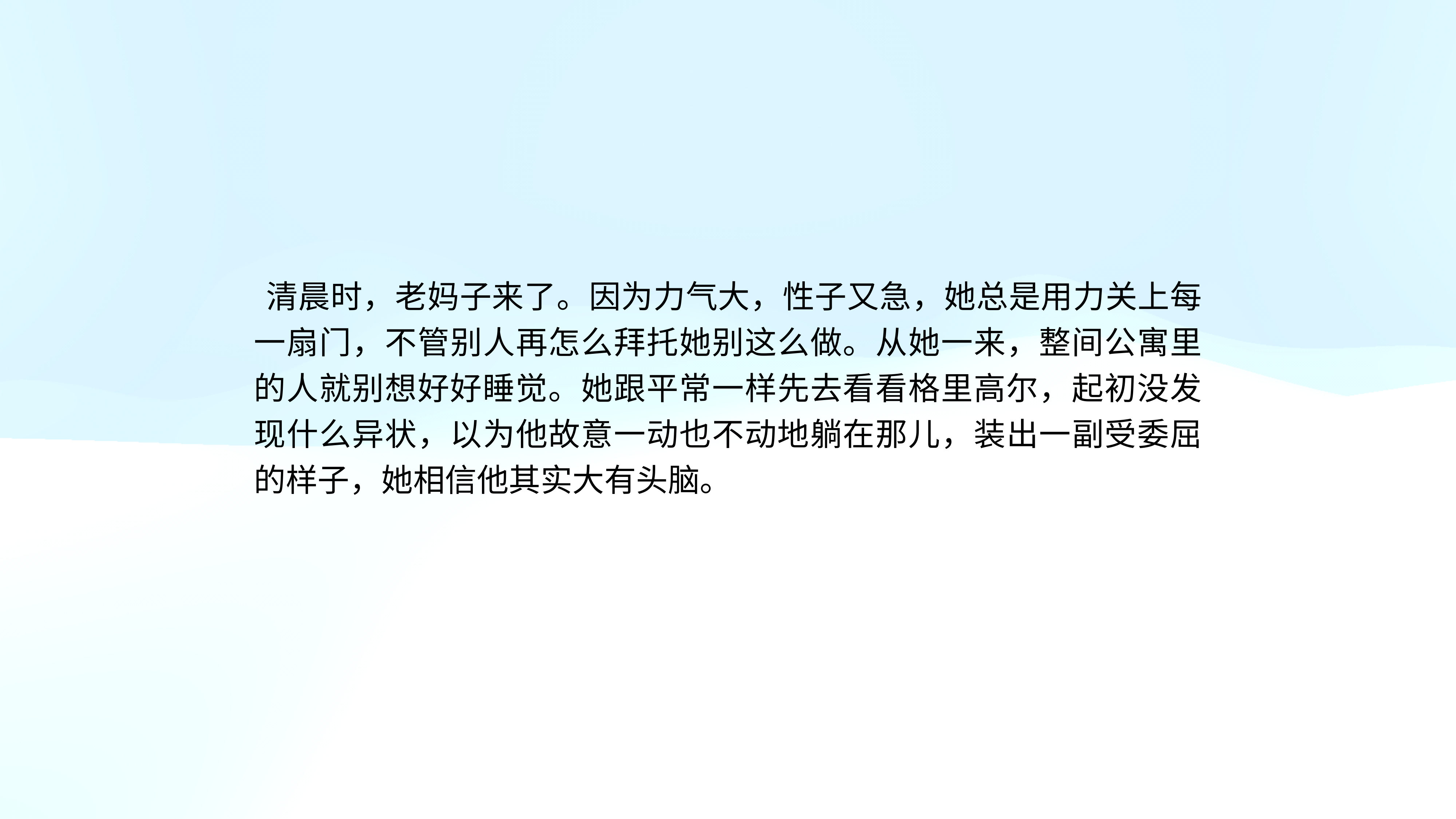

清晨时，老妈子来了。因为力气大，性子又急，她总是用力关上每一扇门，不管别人再怎么拜托她别这么做。从她一来，整间公寓里的人就别想好好睡觉。她跟平常一样先去看看格里高尔，起初没发现什么异状，以为他故意一动也不动地躺在那儿，装出一副受委屈的样子，她相信他其实大有头脑。